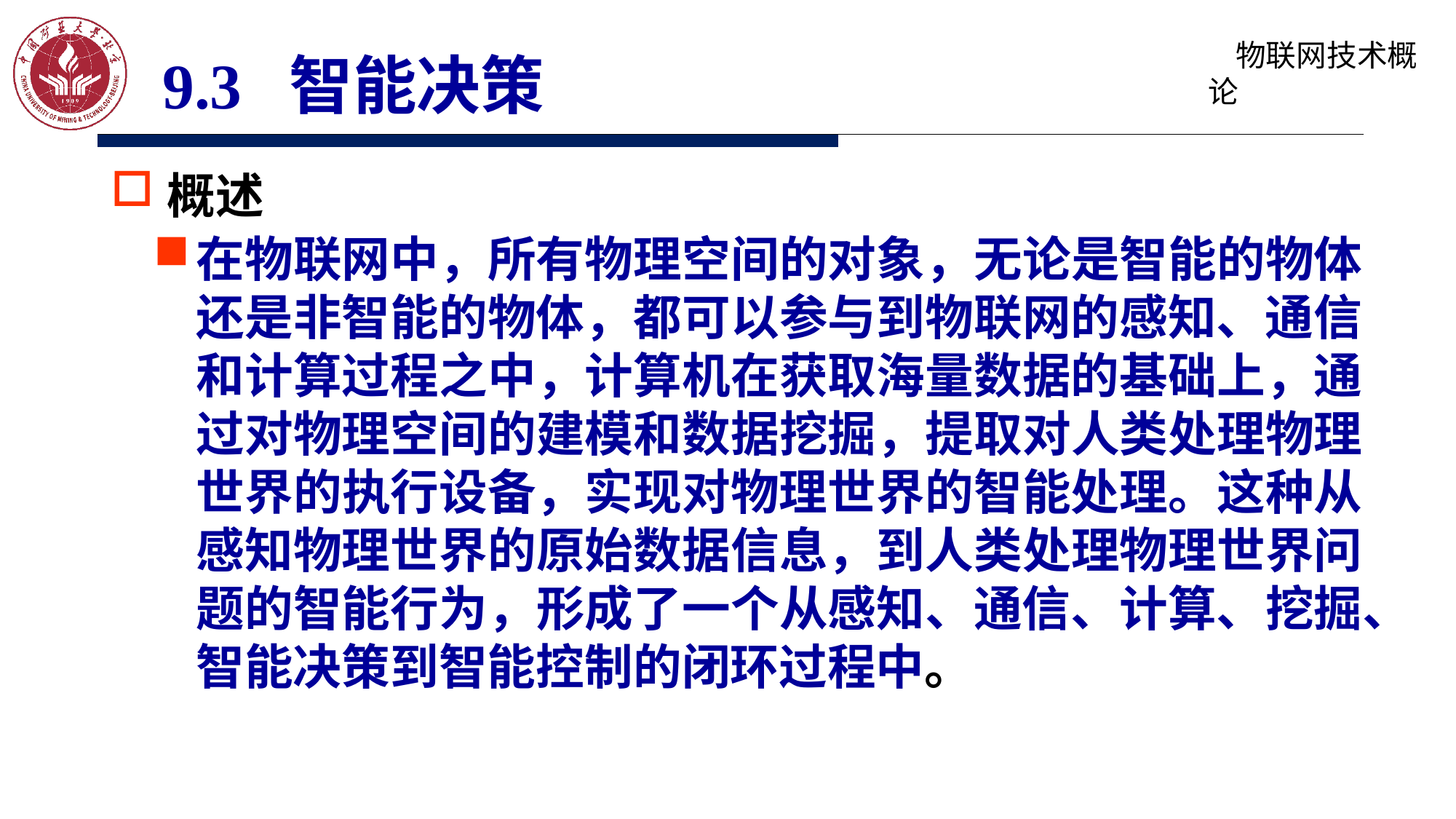

9.3  智能决策
概述
在物联网中，所有物理空间的对象，无论是智能的物体还是非智能的物体，都可以参与到物联网的感知、通信和计算过程之中，计算机在获取海量数据的基础上，通过对物理空间的建模和数据挖掘，提取对人类处理物理世界的执行设备，实现对物理世界的智能处理。这种从感知物理世界的原始数据信息，到人类处理物理世界问题的智能行为，形成了一个从感知、通信、计算、挖掘、智能决策到智能控制的闭环过程中。